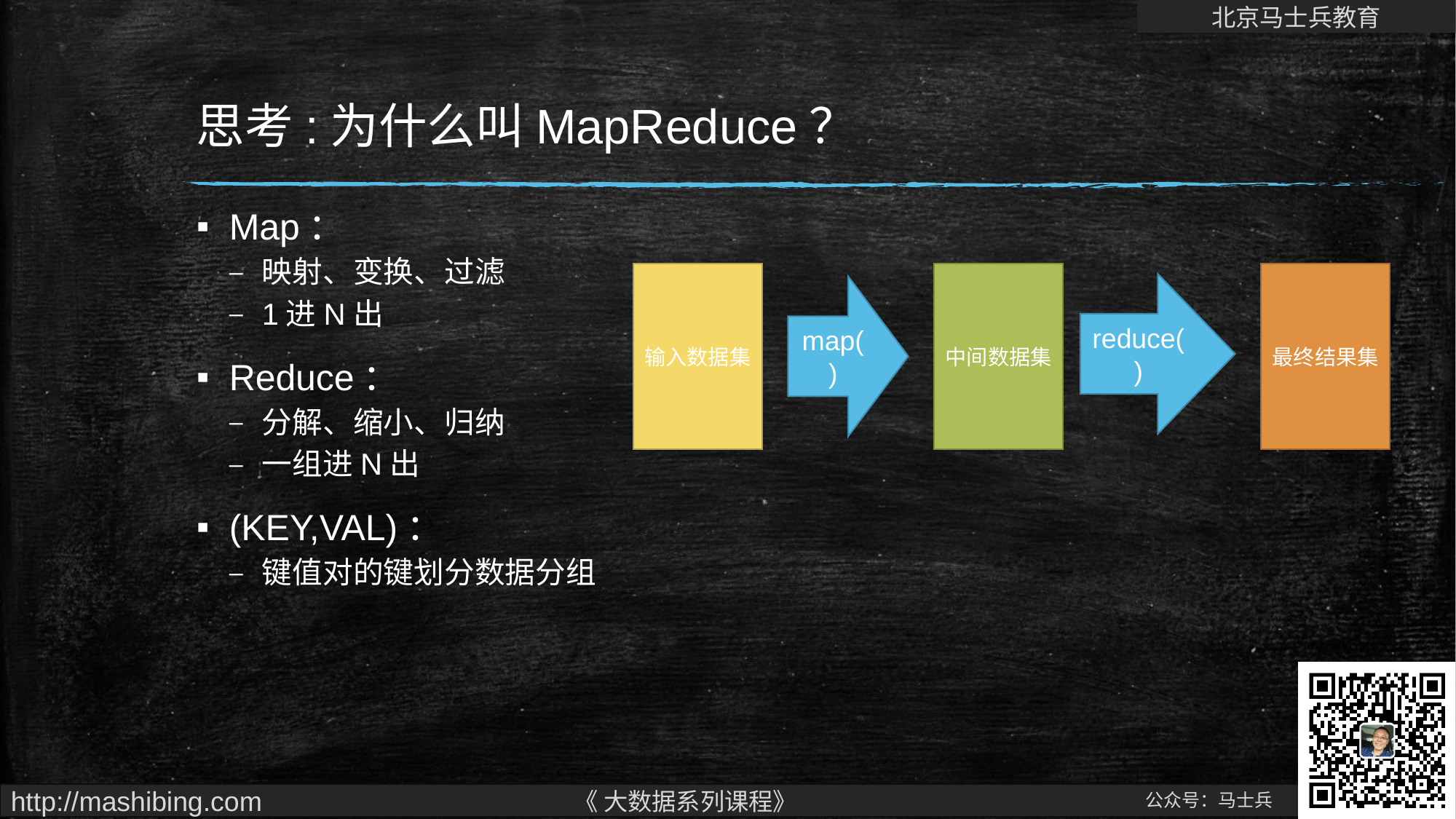

# 思考:为什么叫MapReduce？
Map：
映射、变换、过滤
1进N出
Reduce：
分解、缩小、归纳
一组进N出
(KEY,VAL)：
键值对的键划分数据分组

输入数据集
中间数据集
最终结果集
reduce()
map()